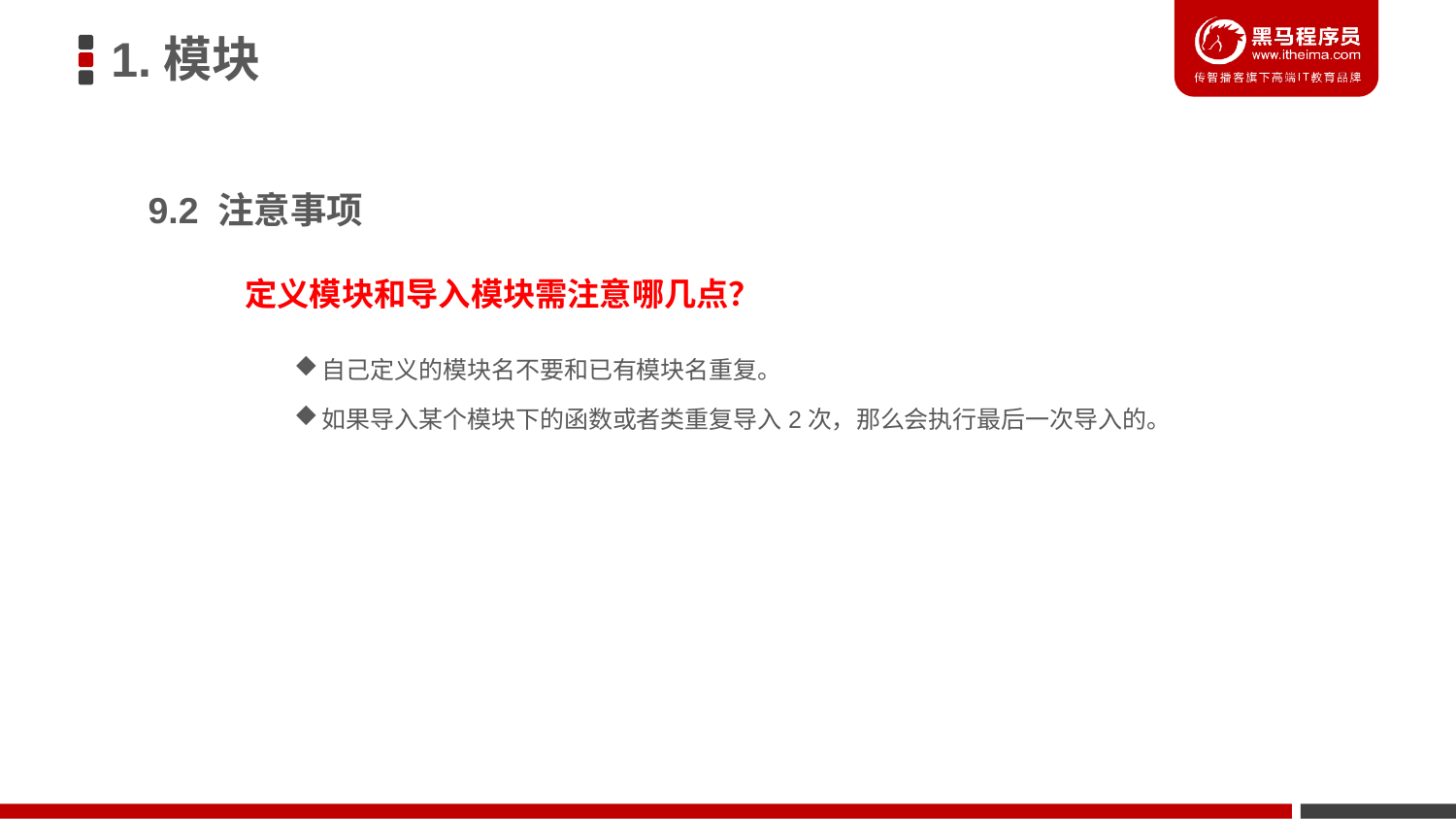

1.模块
9.2 注意事项
定义模块和导入模块需注意哪几点？
自己定义的模块名不要和已有模块名重复。
如果导入某个模块下的函数或者类重复导入2次，那么会执行最后一次导入的。